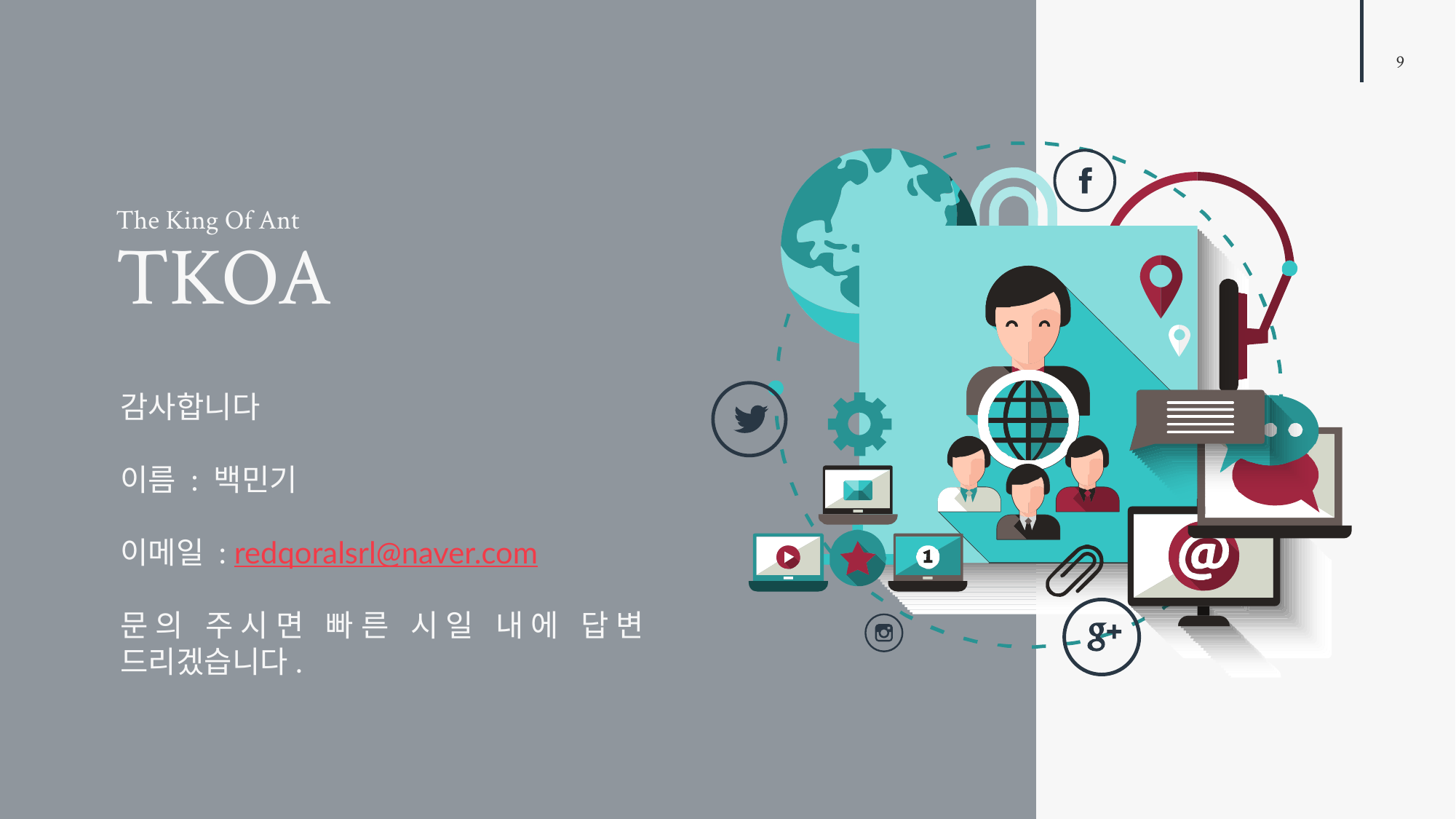

The King Of Ant
TKOA
감사합니다

이름 : 백민기

이메일 : redqoralsrl@naver.com

문의 주시면 빠른 시일 내에 답변 드리겠습니다.